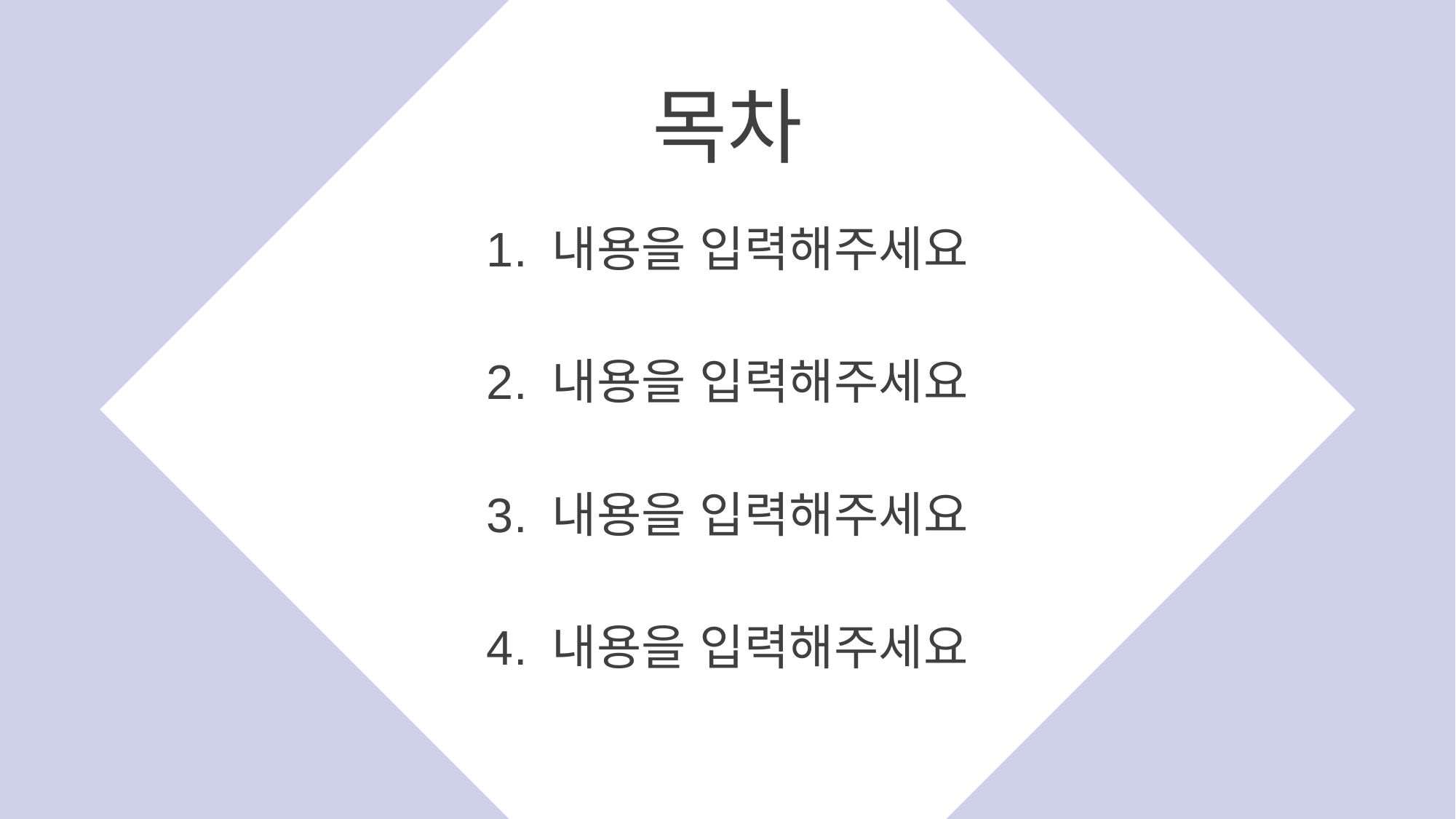

목차
1. 내용을 입력해주세요
2. 내용을 입력해주세요
3. 내용을 입력해주세요
4. 내용을 입력해주세요